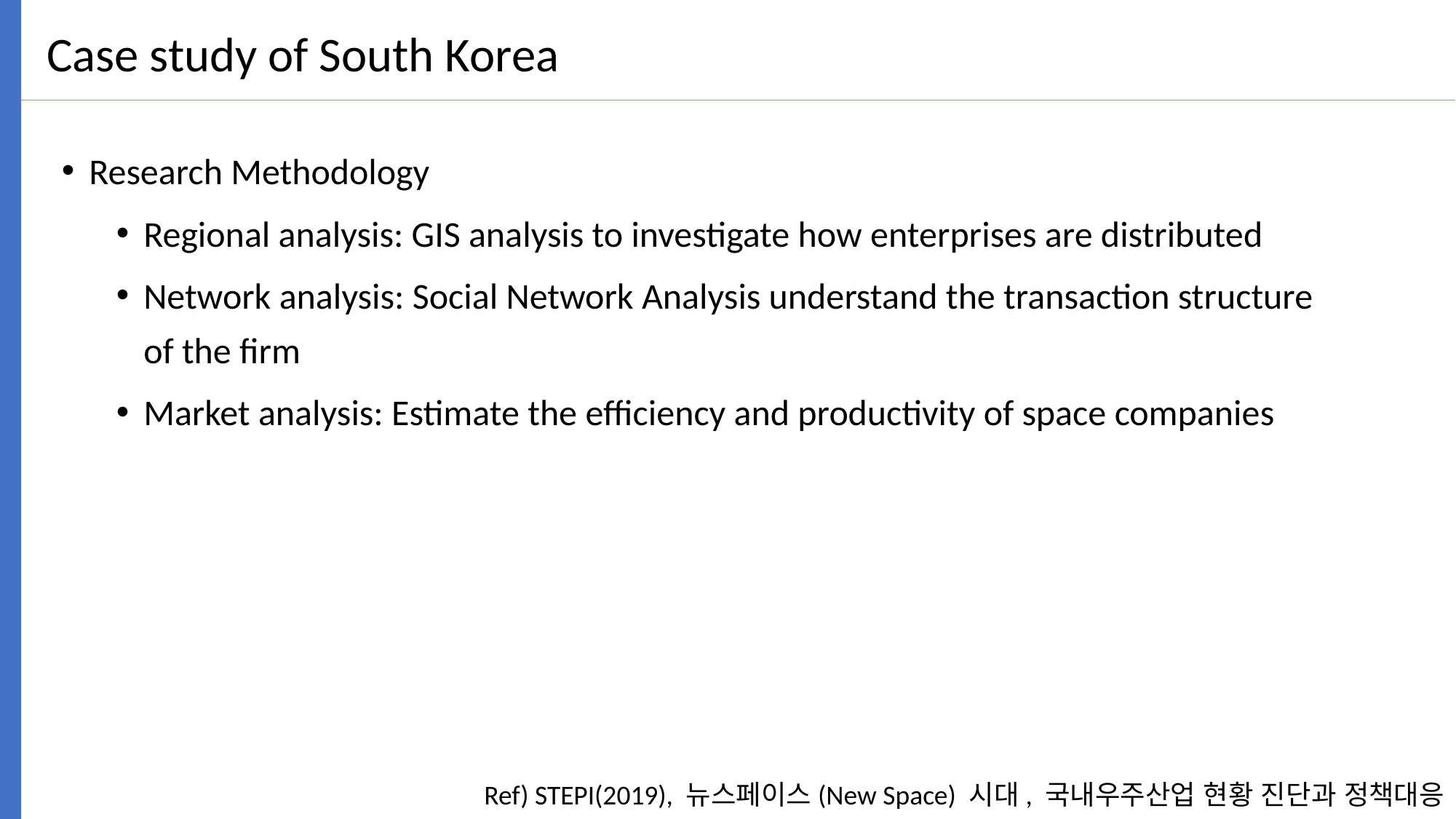

Case study of South Korea
Research Methodology
Regional analysis: GIS analysis to investigate how enterprises are distributed
Network analysis: Social Network Analysis understand the transaction structure of the firm
Market analysis: Estimate the efficiency and productivity of space companies

Ref) STEPI(2019), 뉴스페이스(New Space) 시대, 국내우주산업 현황 진단과 정책대응